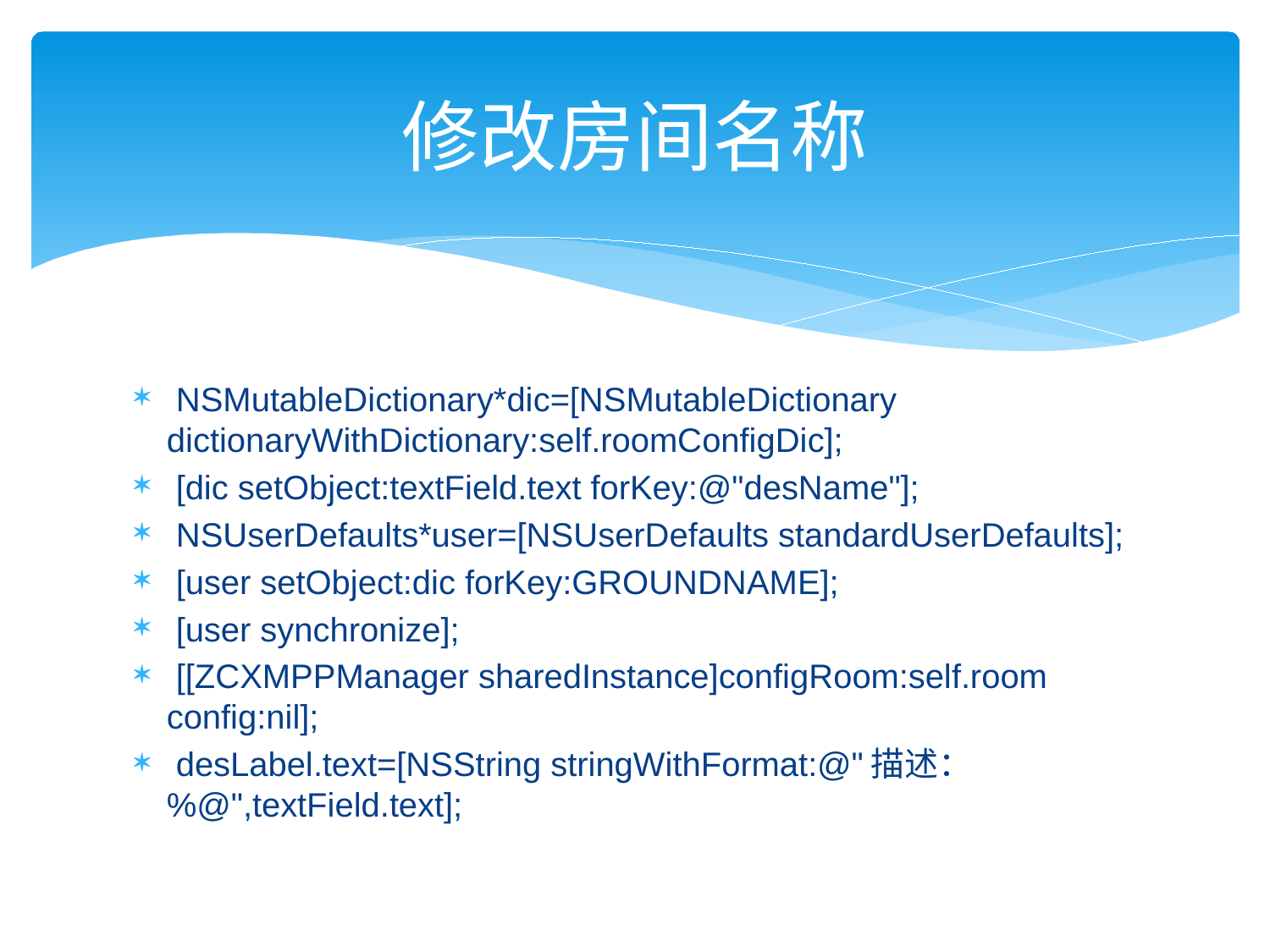

# 修改房间名称
 NSMutableDictionary*dic=[NSMutableDictionary dictionaryWithDictionary:self.roomConfigDic];
 [dic setObject:textField.text forKey:@"desName"];
 NSUserDefaults*user=[NSUserDefaults standardUserDefaults];
 [user setObject:dic forKey:GROUNDNAME];
 [user synchronize];
 [[ZCXMPPManager sharedInstance]configRoom:self.room config:nil];
 desLabel.text=[NSString stringWithFormat:@"描述：%@",textField.text];